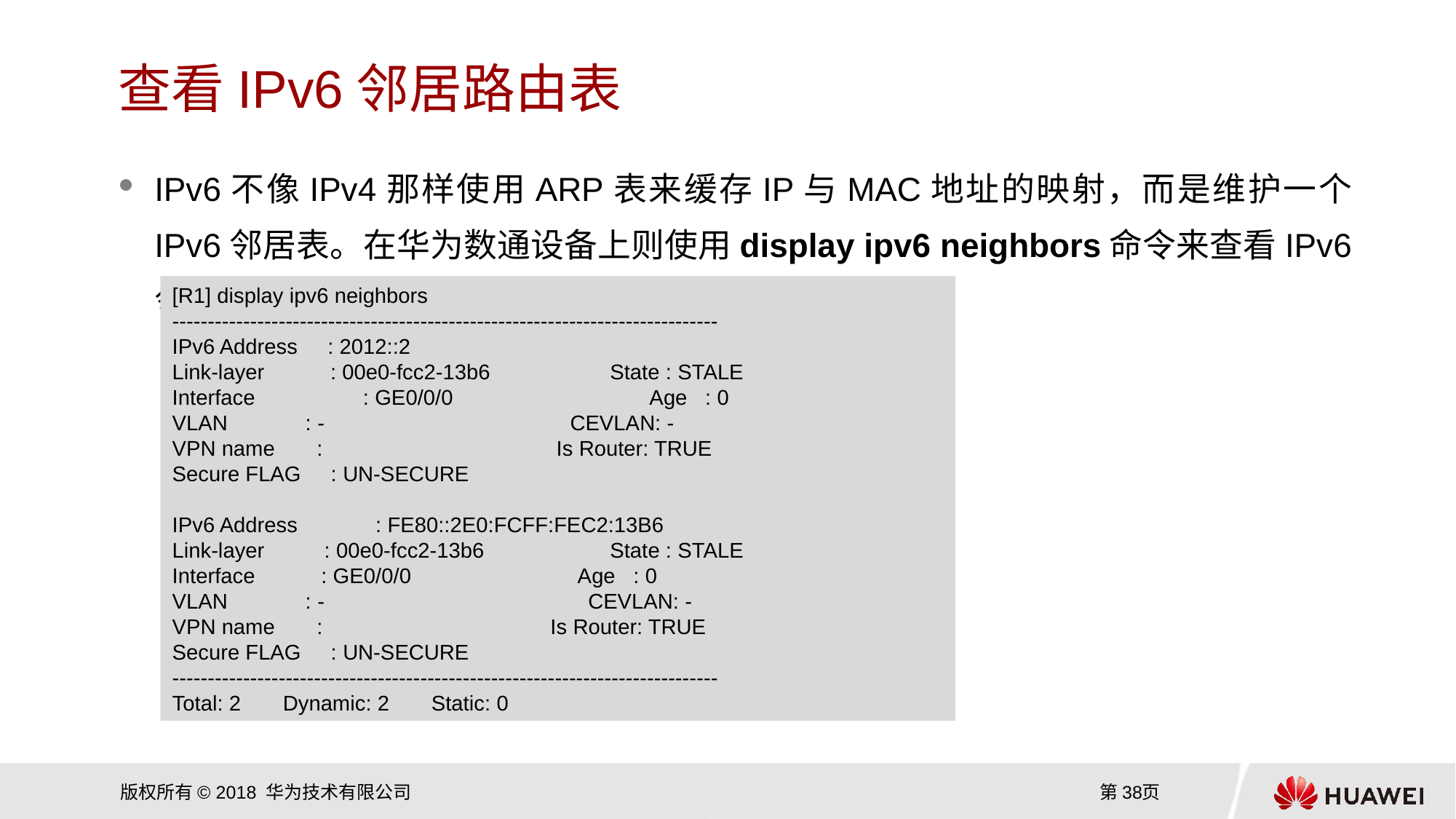

# 查看IPv6邻居路由表
IPv6不像IPv4那样使用ARP表来缓存IP与MAC地址的映射，而是维护一个IPv6邻居表。在华为数通设备上则使用display ipv6 neighbors命令来查看IPv6邻居表。
[R1] display ipv6 neighbors
-----------------------------------------------------------------------------
IPv6 Address     : 2012::2
Link-layer           : 00e0-fcc2-13b6                    State : STALE
Interface                  : GE0/0/0                                 Age   : 0
VLAN             : -                                         CEVLAN: -
VPN name       :                                       Is Router: TRUE
Secure FLAG     : UN-SECURE

IPv6 Address             : FE80::2E0:FCFF:FEC2:13B6
Link-layer          : 00e0-fcc2-13b6                     State : STALE
Interface           : GE0/0/0                            Age   : 0
VLAN             : -                                            CEVLAN: -
VPN name       :                                      Is Router: TRUE
Secure FLAG     : UN-SECURE
-----------------------------------------------------------------------------
Total: 2       Dynamic: 2       Static: 0